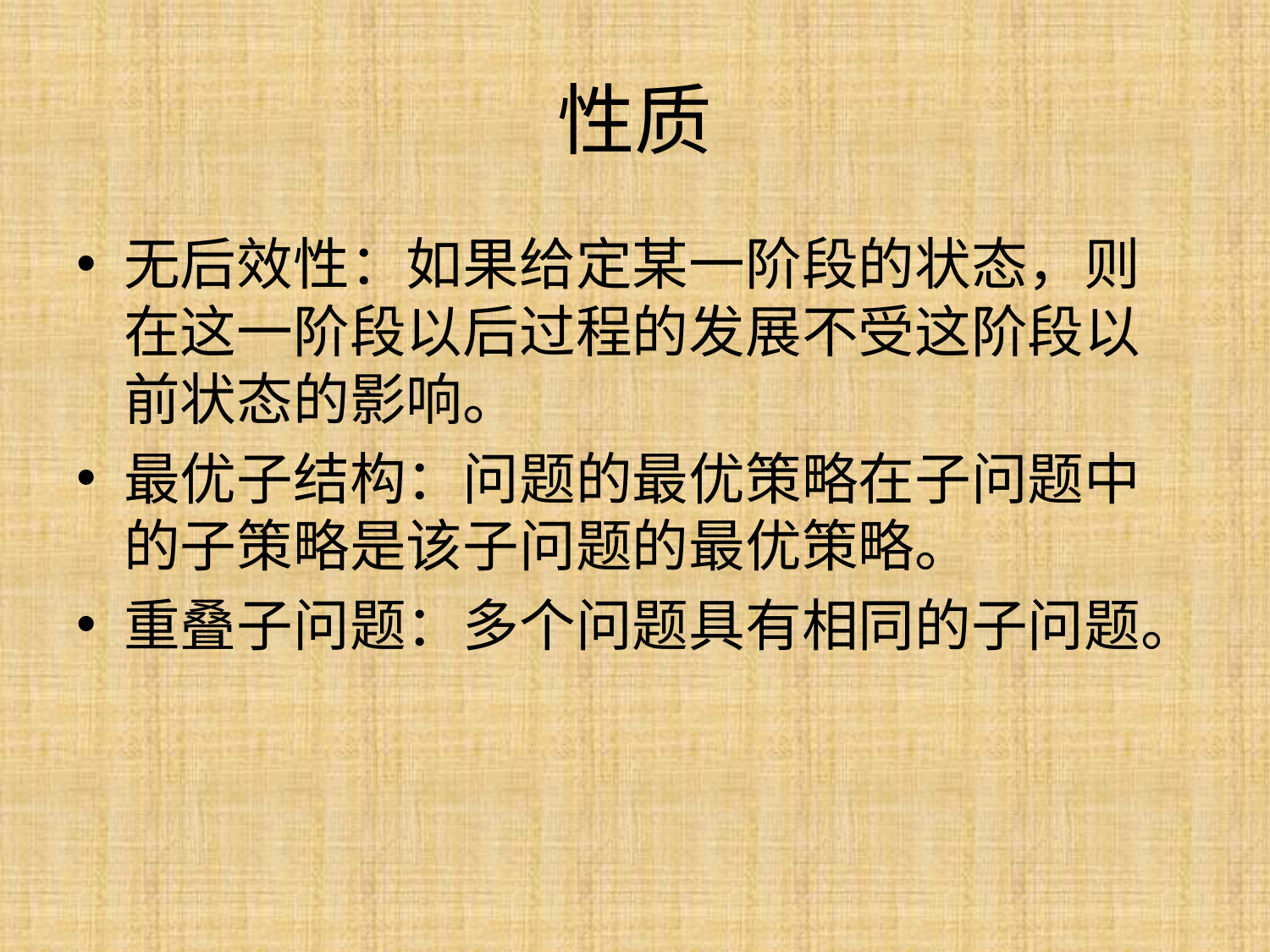

# 性质
无后效性：如果给定某一阶段的状态，则在这一阶段以后过程的发展不受这阶段以前状态的影响。
最优子结构：问题的最优策略在子问题中的子策略是该子问题的最优策略。
重叠子问题：多个问题具有相同的子问题。